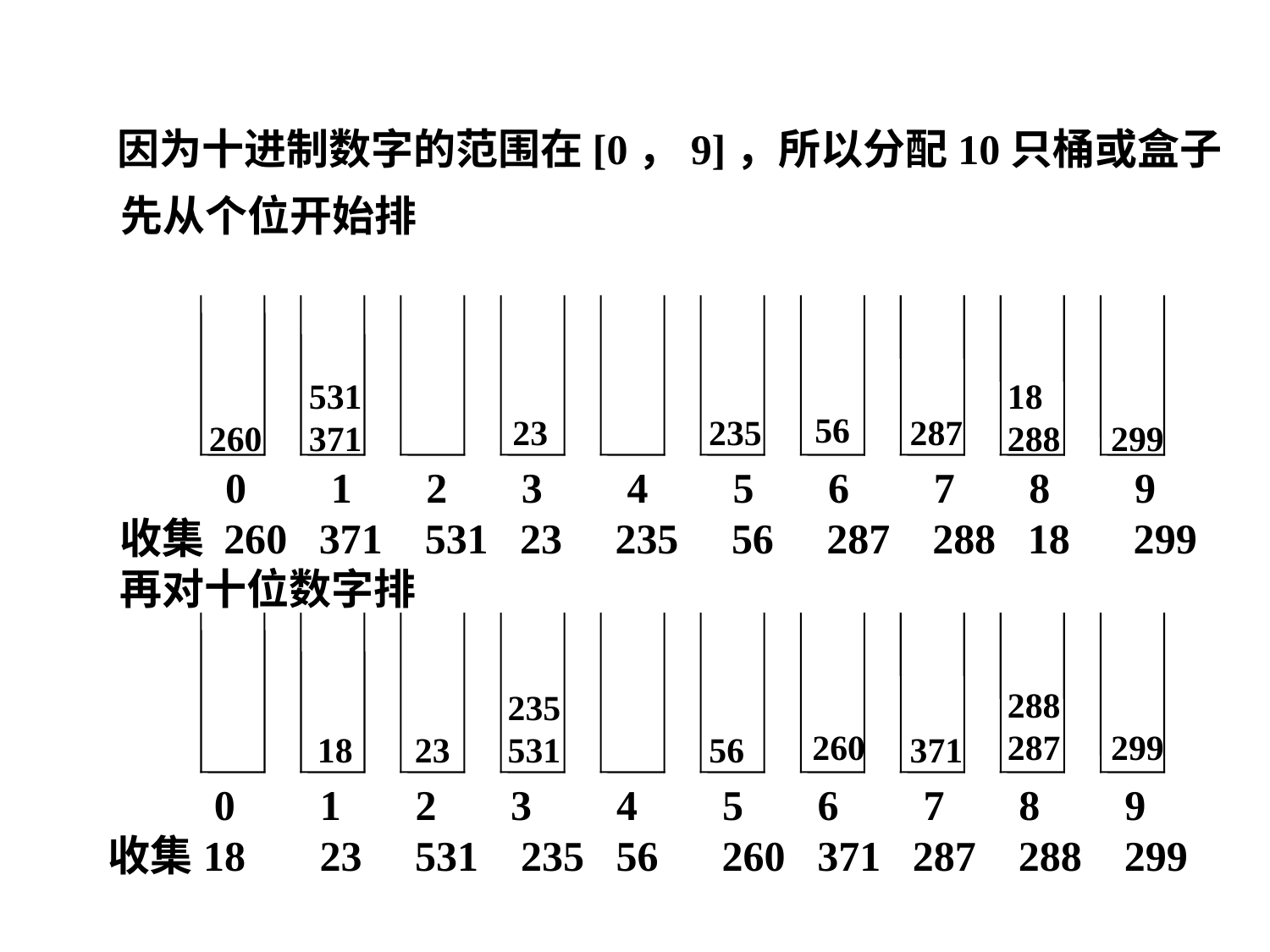

因为十进制数字的范围在[0，9]，所以分配10只桶或盒子
先从个位开始排

531
371
18
288
56
23
235
287
260
299
          0        1       2       3        4        5       6        7       8        9
收集 260   371    531   23     235     56     287    288   18      299
再对十位数字排

288
287
235
531
260
299
18
23
56
371
          0        1       2       3        4        5       6        7       8        9
收集18       23     531    235   56      260   371   287    288    299